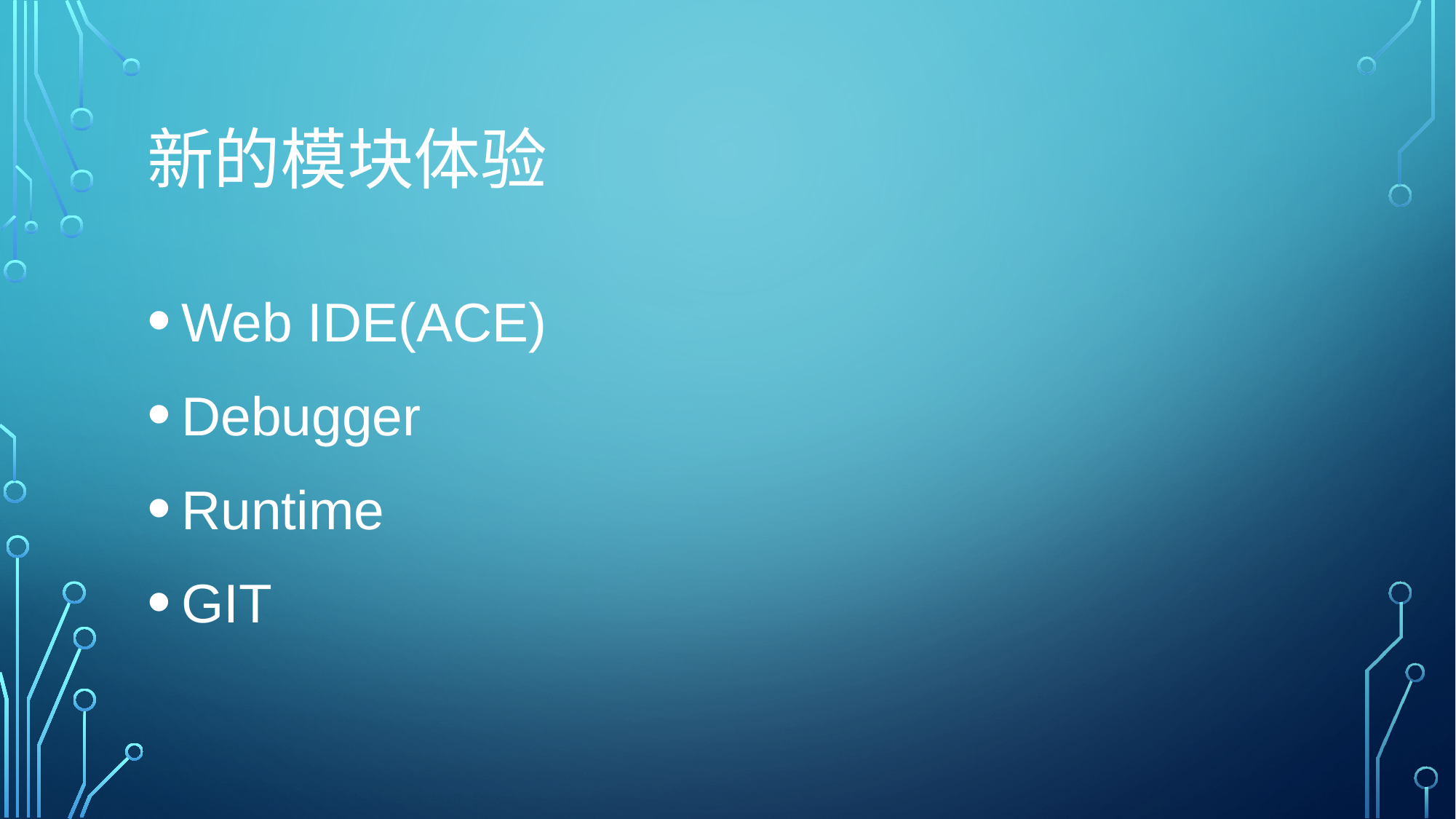

# 新的模块体验
Web IDE(ACE)
Debugger
Runtime
GIT